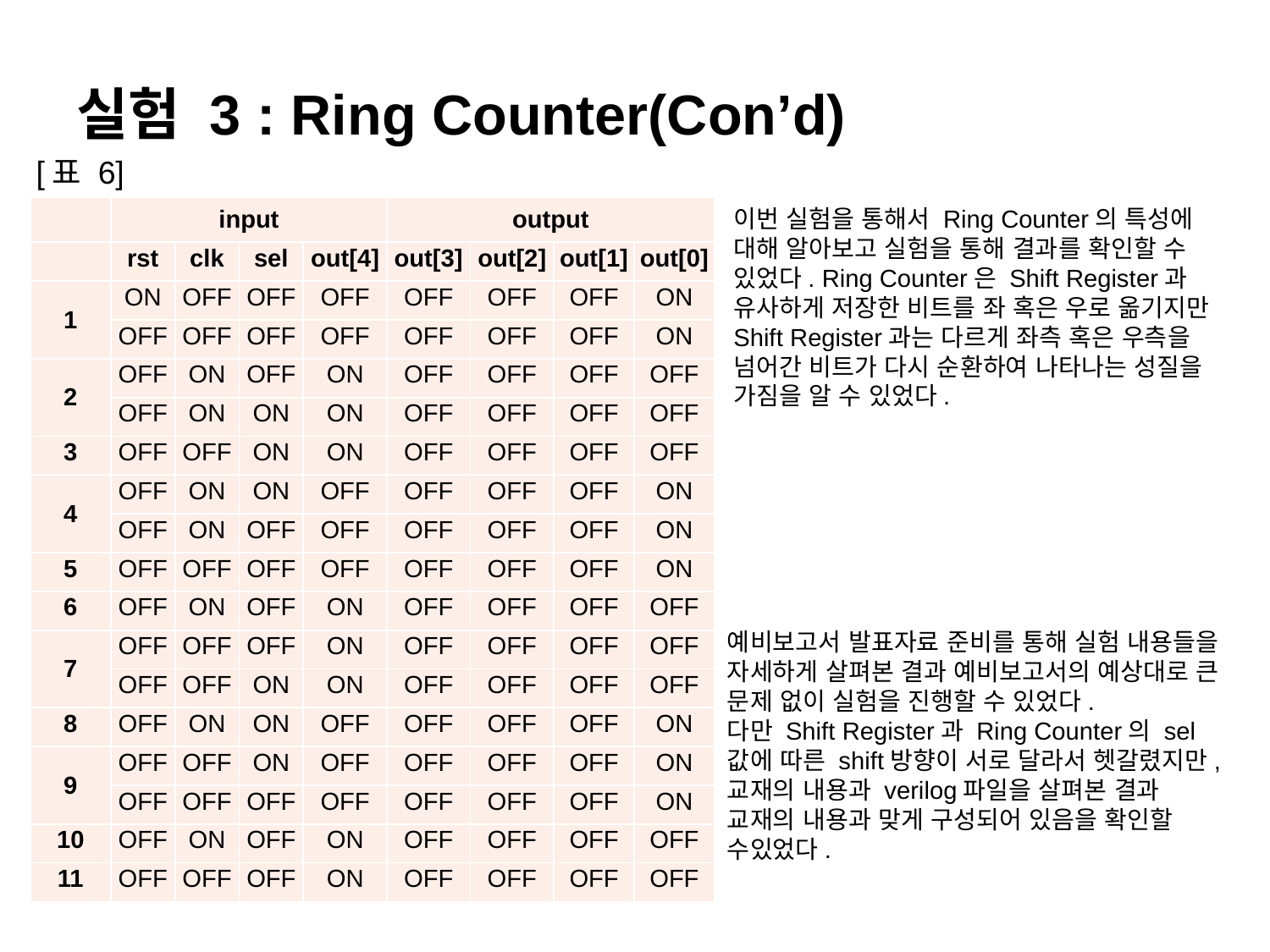

# 실험 3 : Ring Counter(Con’d)
[표 6]
|  | input |  |  |  | output |  |  |  |
| --- | --- | --- | --- | --- | --- | --- | --- | --- |
|  | rst | clk | sel | out[4] | out[3] | out[2] | out[1] | out[0] |
| 1 | ON | OFF | OFF | OFF | OFF | OFF | OFF | ON |
|  | OFF | OFF | OFF | OFF | OFF | OFF | OFF | ON |
| 2 | OFF | ON | OFF | ON | OFF | OFF | OFF | OFF |
|  | OFF | ON | ON | ON | OFF | OFF | OFF | OFF |
| 3 | OFF | OFF | ON | ON | OFF | OFF | OFF | OFF |
| 4 | OFF | ON | ON | OFF | OFF | OFF | OFF | ON |
|  | OFF | ON | OFF | OFF | OFF | OFF | OFF | ON |
| 5 | OFF | OFF | OFF | OFF | OFF | OFF | OFF | ON |
| 6 | OFF | ON | OFF | ON | OFF | OFF | OFF | OFF |
| 7 | OFF | OFF | OFF | ON | OFF | OFF | OFF | OFF |
|  | OFF | OFF | ON | ON | OFF | OFF | OFF | OFF |
| 8 | OFF | ON | ON | OFF | OFF | OFF | OFF | ON |
| 9 | OFF | OFF | ON | OFF | OFF | OFF | OFF | ON |
|  | OFF | OFF | OFF | OFF | OFF | OFF | OFF | ON |
| 10 | OFF | ON | OFF | ON | OFF | OFF | OFF | OFF |
| 11 | OFF | OFF | OFF | ON | OFF | OFF | OFF | OFF |
이번 실험을 통해서 Ring Counter의 특성에 대해 알아보고 실험을 통해 결과를 확인할 수 있었다. Ring Counter은 Shift Register과 유사하게 저장한 비트를 좌 혹은 우로 옮기지만 Shift Register과는 다르게 좌측 혹은 우측을 넘어간 비트가 다시 순환하여 나타나는 성질을 가짐을 알 수 있었다.
예비보고서 발표자료 준비를 통해 실험 내용들을 자세하게 살펴본 결과 예비보고서의 예상대로 큰 문제 없이 실험을 진행할 수 있었다.
다만 Shift Register과 Ring Counter의 sel값에 따른 shift방향이 서로 달라서 헷갈렸지만, 교재의 내용과 verilog파일을 살펴본 결과 교재의 내용과 맞게 구성되어 있음을 확인할 수있었다.